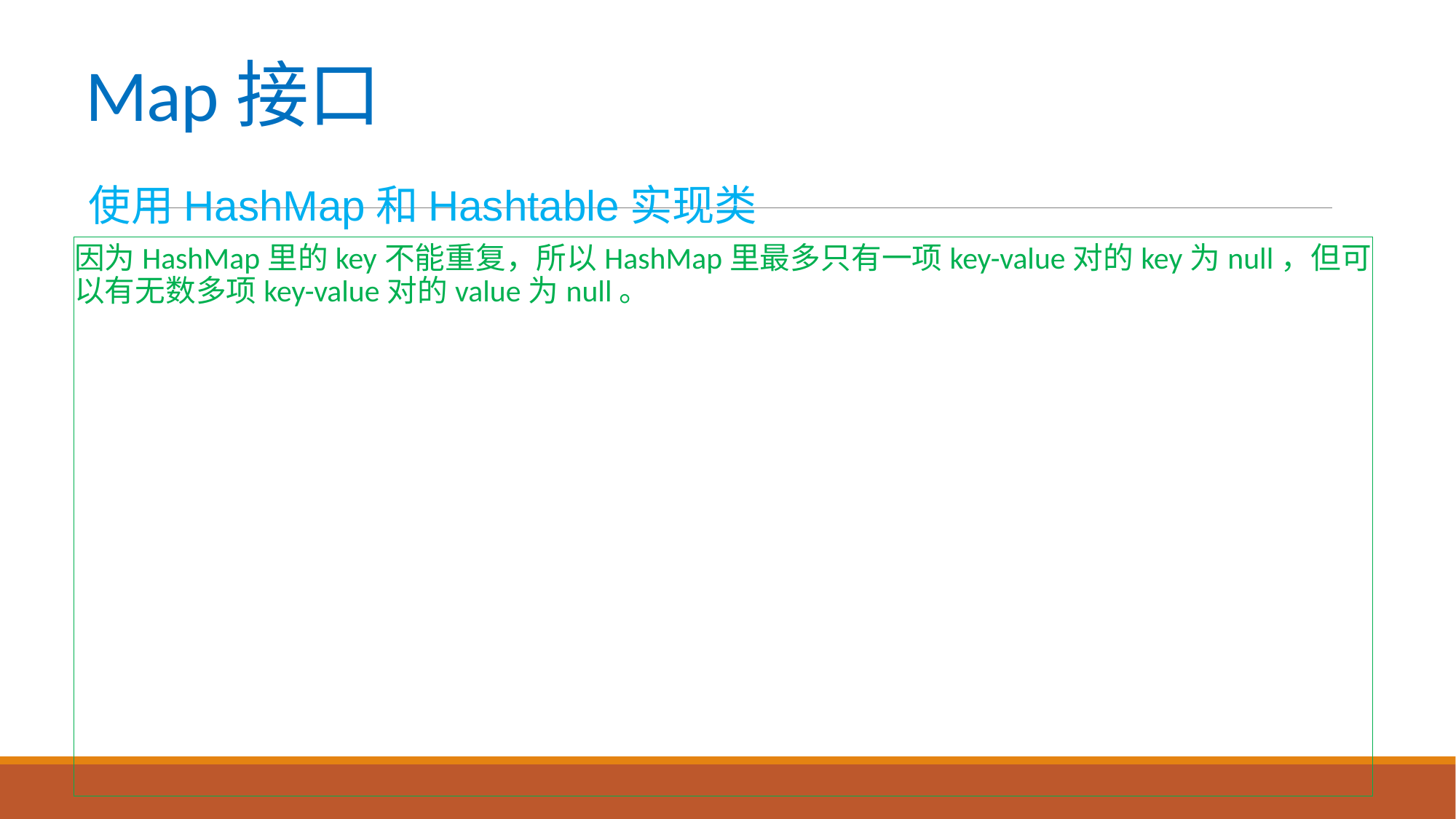

# Map接口
使用HashMap和Hashtable实现类
因为HashMap里的key不能重复，所以HashMap里最多只有一项key-value对的key为null，但可以有无数多项key-value对的value为null。